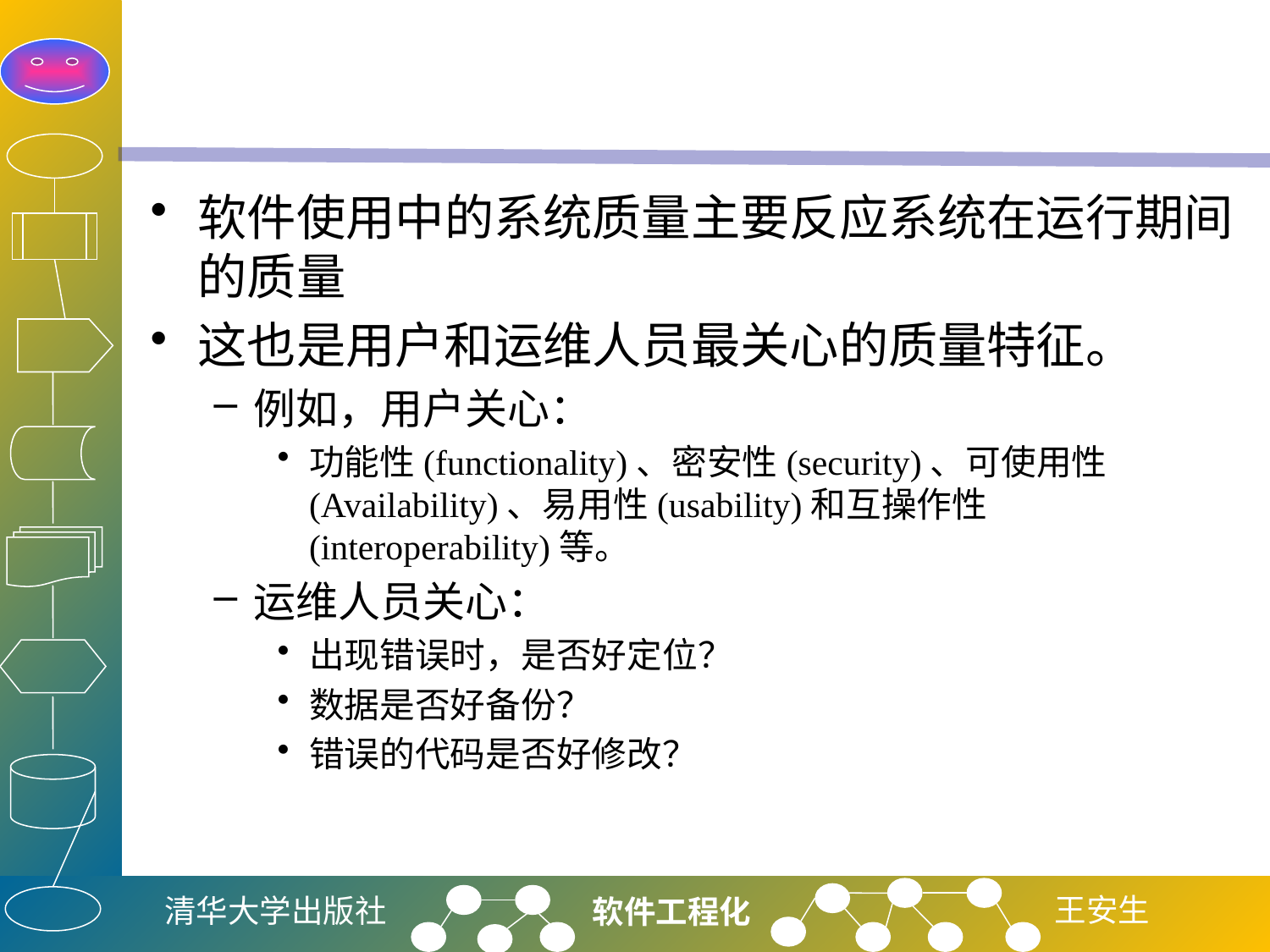

#
软件使用中的系统质量主要反应系统在运行期间的质量
这也是用户和运维人员最关心的质量特征。
例如，用户关心：
功能性(functionality)、密安性(security)、可使用性(Availability)、易用性(usability)和互操作性(interoperability)等。
运维人员关心：
出现错误时，是否好定位？
数据是否好备份？
错误的代码是否好修改？